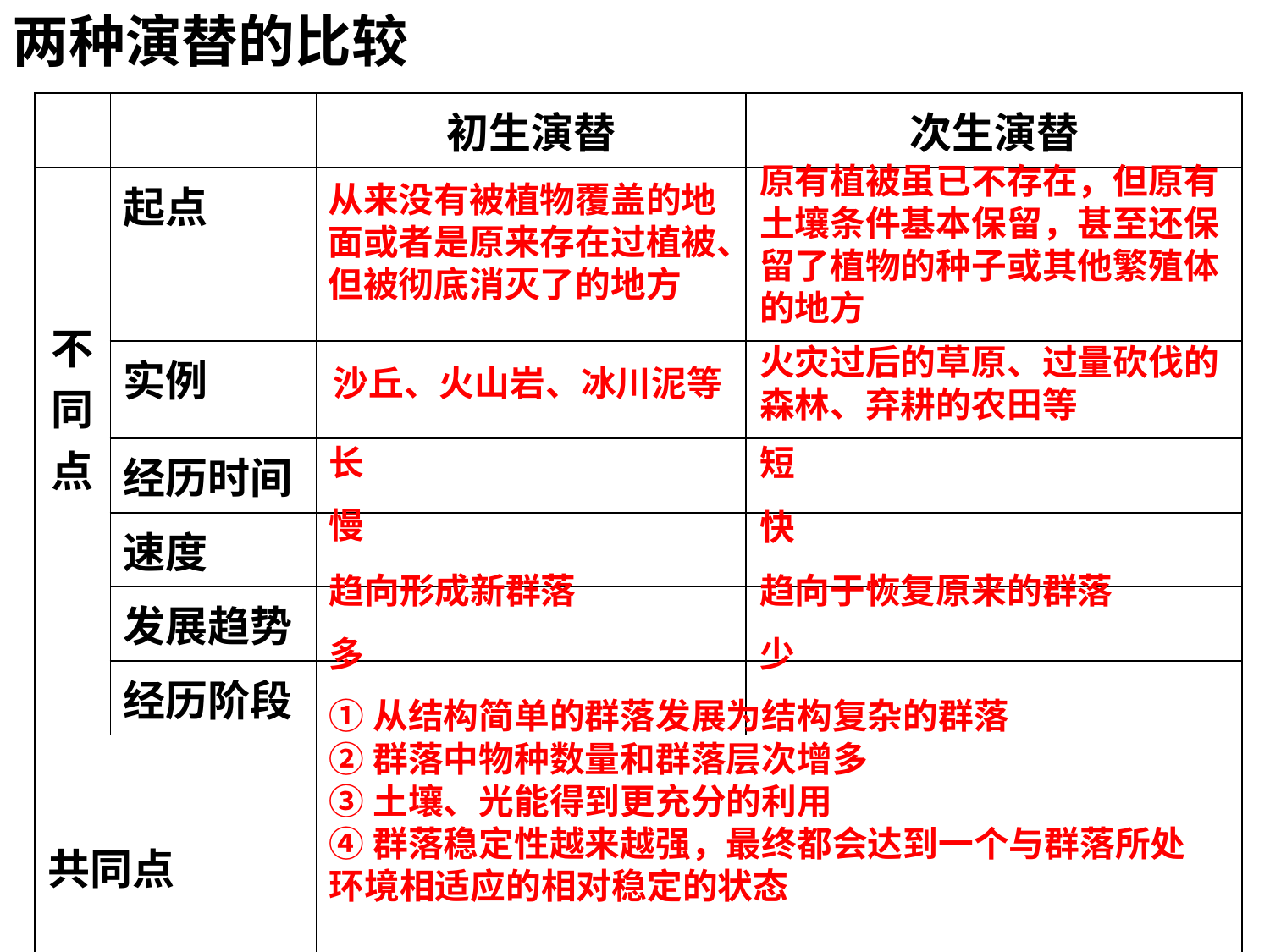

两种演替的比较
|  |  | 初生演替 | 次生演替 |
| --- | --- | --- | --- |
| 不同点 | 起点 |  |  |
|  | 实例 |  |  |
|  | 经历时间 |  |  |
|  | 速度 |  |  |
|  | 发展趋势 |  |  |
|  | 经历阶段 |  |  |
| 共同点 |  |  |  |
原有植被虽已不存在，但原有土壤条件基本保留，甚至还保留了植物的种子或其他繁殖体的地方
从来没有被植物覆盖的地面或者是原来存在过植被、但被彻底消灭了的地方
火灾过后的草原、过量砍伐的森林、弃耕的农田等
沙丘、火山岩、冰川泥等
长
短
慢
快
趋向形成新群落
趋向于恢复原来的群落
多
少
①从结构简单的群落发展为结构复杂的群落
②群落中物种数量和群落层次增多
③土壤、光能得到更充分的利用
④群落稳定性越来越强，最终都会达到一个与群落所处环境相适应的相对稳定的状态